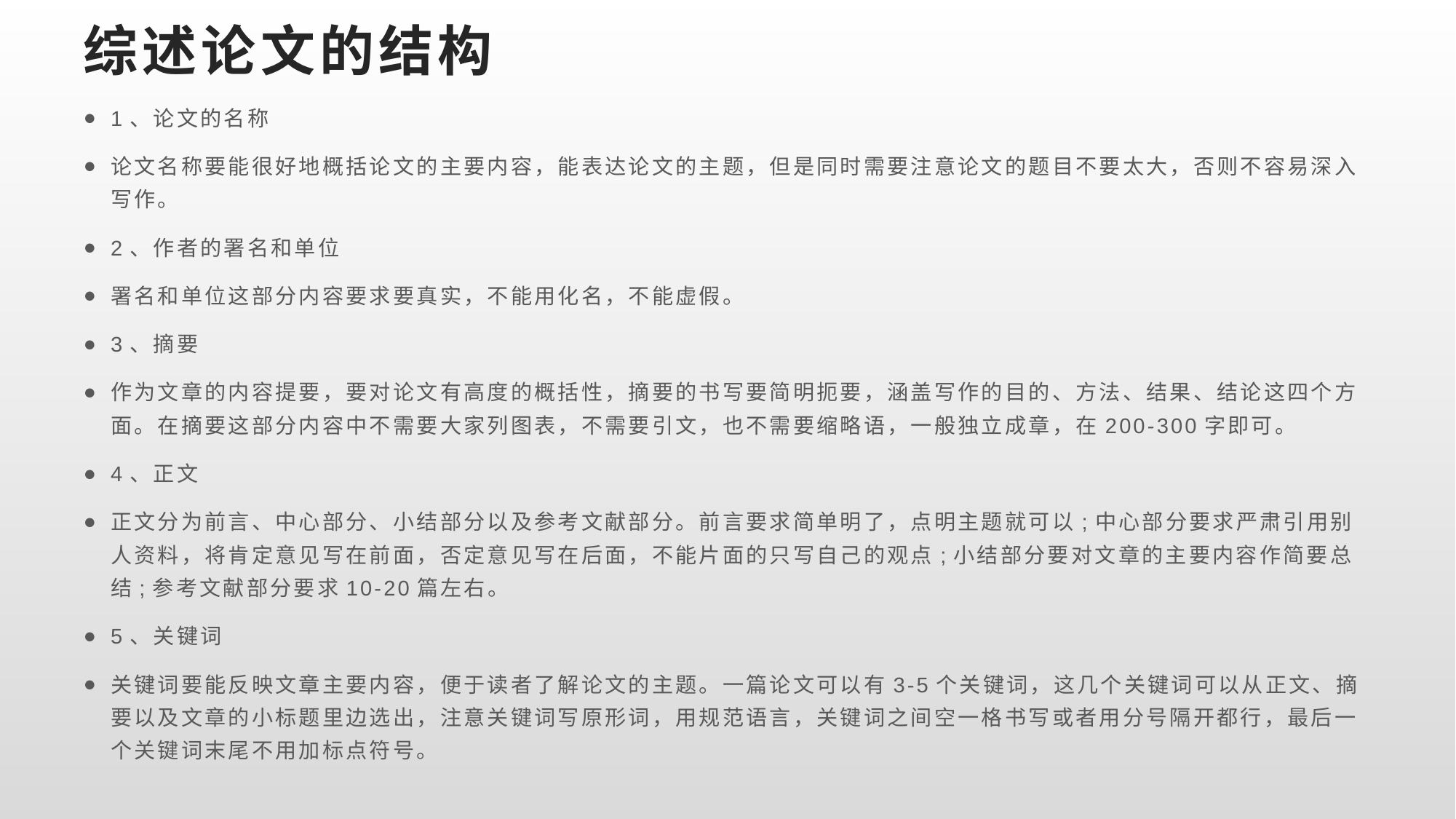

# 综述论文的结构
1、论文的名称
论文名称要能很好地概括论文的主要内容，能表达论文的主题，但是同时需要注意论文的题目不要太大，否则不容易深入写作。
2、作者的署名和单位
署名和单位这部分内容要求要真实，不能用化名，不能虚假。
3、摘要
作为文章的内容提要，要对论文有高度的概括性，摘要的书写要简明扼要，涵盖写作的目的、方法、结果、结论这四个方面。在摘要这部分内容中不需要大家列图表，不需要引文，也不需要缩略语，一般独立成章，在200-300字即可。
4、正文
正文分为前言、中心部分、小结部分以及参考文献部分。前言要求简单明了，点明主题就可以;中心部分要求严肃引用别人资料，将肯定意见写在前面，否定意见写在后面，不能片面的只写自己的观点;小结部分要对文章的主要内容作简要总结;参考文献部分要求10-20篇左右。
5、关键词
关键词要能反映文章主要内容，便于读者了解论文的主题。一篇论文可以有3-5个关键词，这几个关键词可以从正文、摘要以及文章的小标题里边选出，注意关键词写原形词，用规范语言，关键词之间空一格书写或者用分号隔开都行，最后一个关键词末尾不用加标点符号。